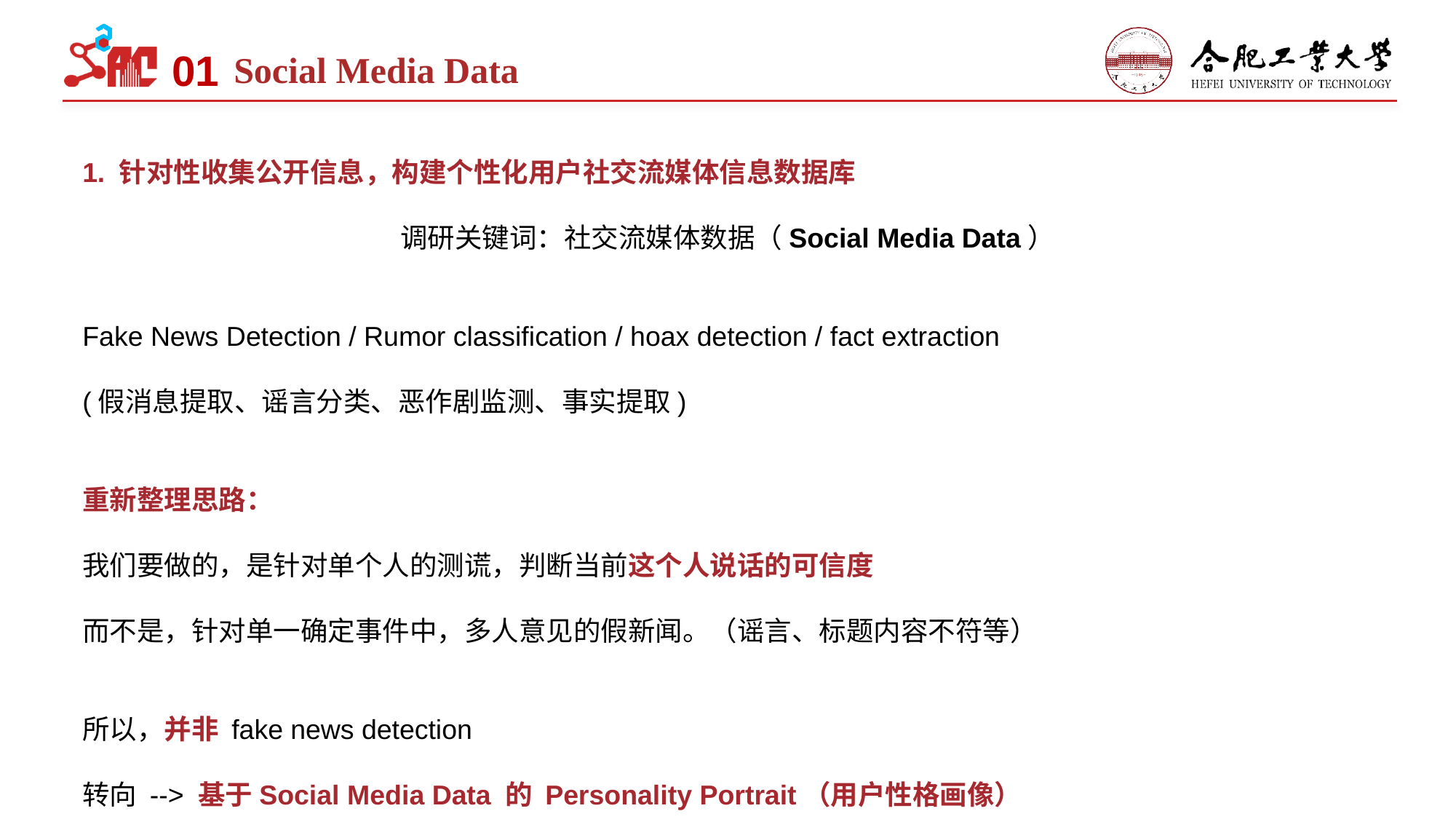

01
Social Media Data
1. 针对性收集公开信息，构建个性化用户社交流媒体信息数据库

调研关键词：社交流媒体数据（Social Media Data）

Fake News Detection / Rumor classification / hoax detection / fact extraction

(假消息提取、谣言分类、恶作剧监测、事实提取)

重新整理思路：

我们要做的，是针对单个人的测谎，判断当前这个人说话的可信度

而不是，针对单一确定事件中，多人意见的假新闻。（谣言、标题内容不符等）

所以，并非 fake news detection

转向 --> 基于Social Media Data 的 Personality Portrait（用户性格画像）